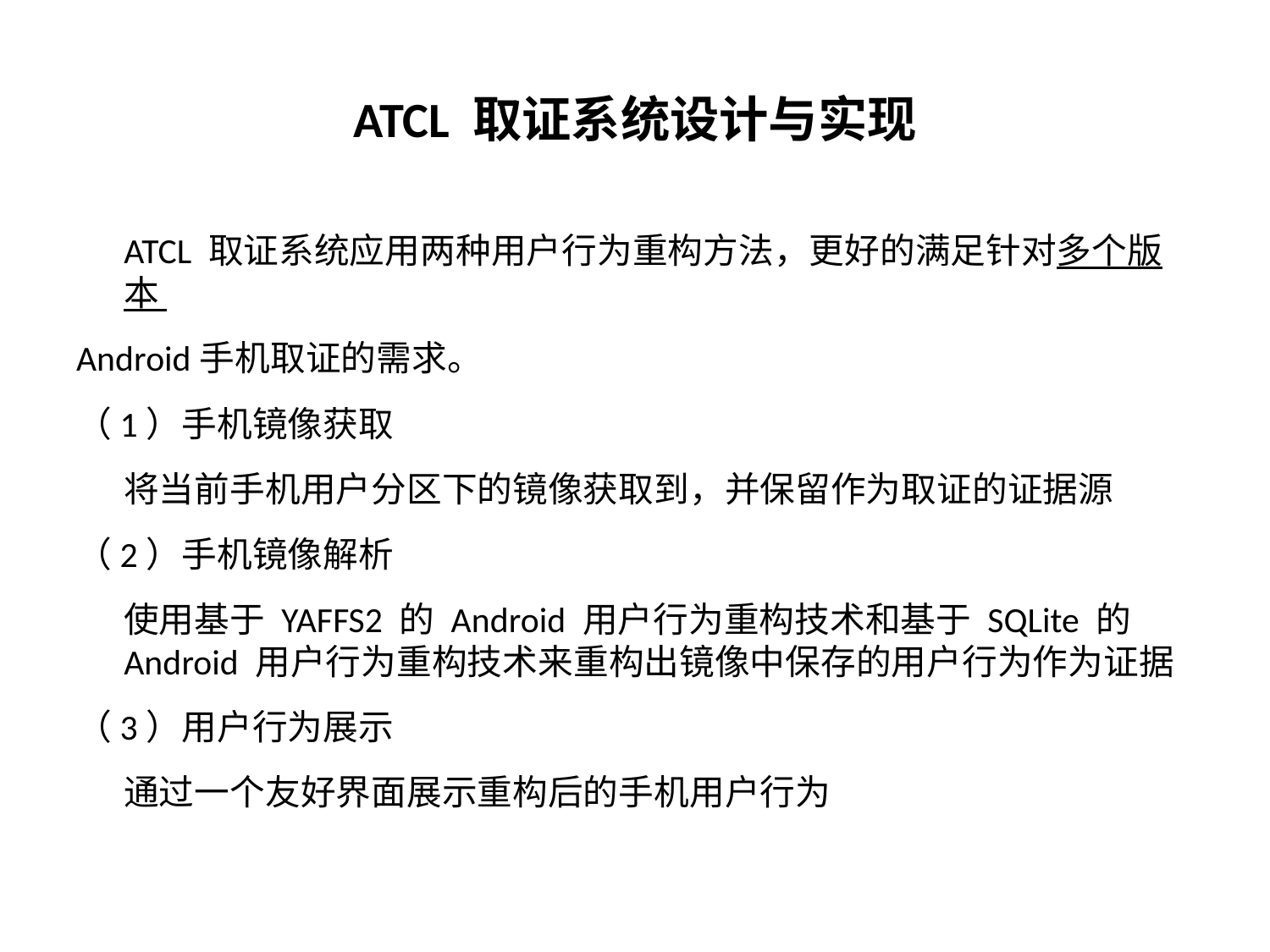

# ATCL 取证系统设计与实现
	ATCL 取证系统应用两种用户行为重构方法，更好的满足针对多个版本
Android手机取证的需求。
（1）手机镜像获取
	将当前手机用户分区下的镜像获取到，并保留作为取证的证据源
（2）手机镜像解析
	使用基于 YAFFS2 的 Android 用户行为重构技术和基于 SQLite 的 Android 用户行为重构技术来重构出镜像中保存的用户行为作为证据
（3）用户行为展示
	通过一个友好界面展示重构后的手机用户行为